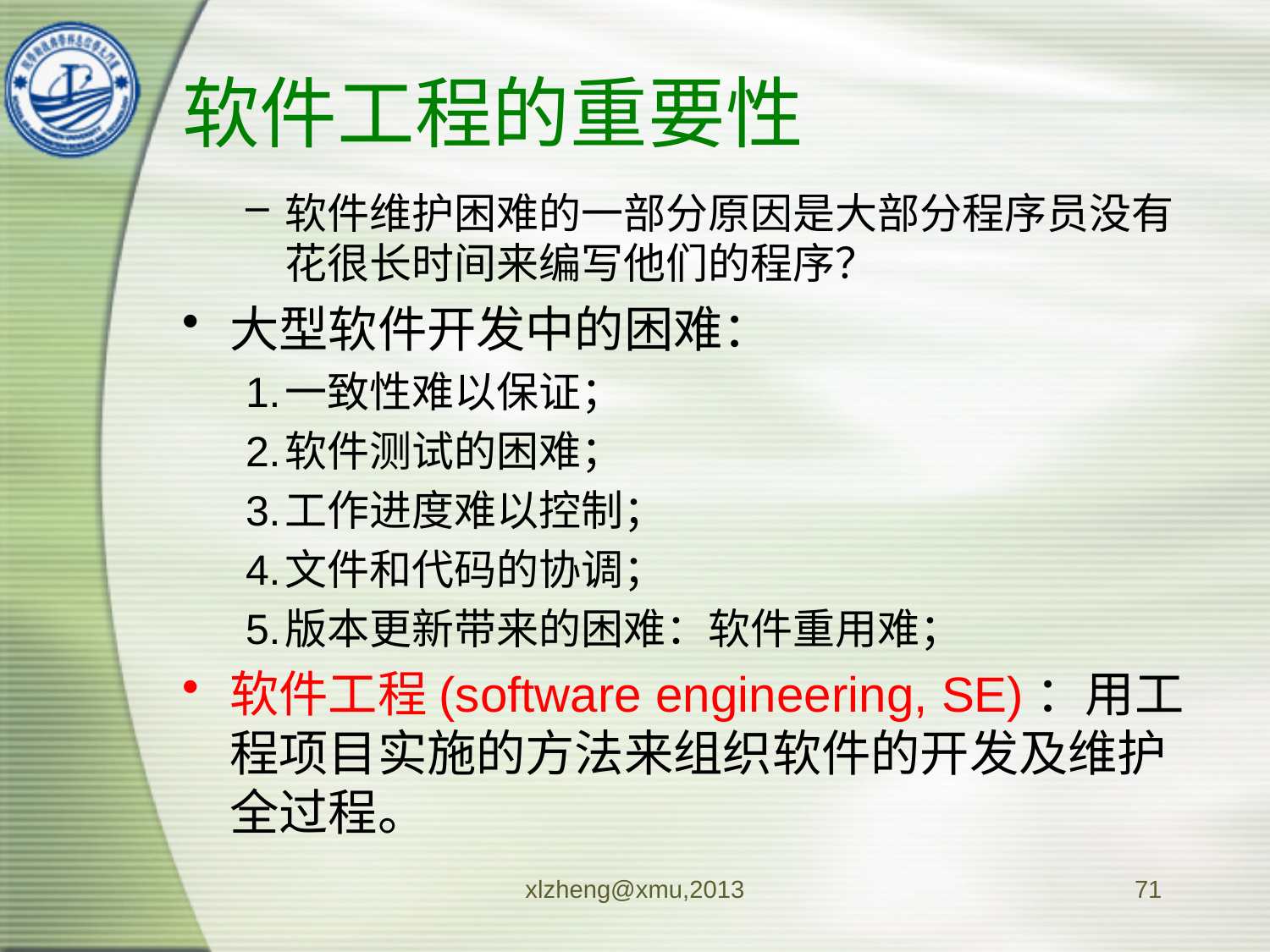

# 软件工程的重要性
软件维护困难的一部分原因是大部分程序员没有花很长时间来编写他们的程序？
大型软件开发中的困难：
一致性难以保证；
软件测试的困难；
工作进度难以控制；
文件和代码的协调；
版本更新带来的困难：软件重用难；
软件工程(software engineering, SE)：用工程项目实施的方法来组织软件的开发及维护全过程。
xlzheng@xmu,2013
71